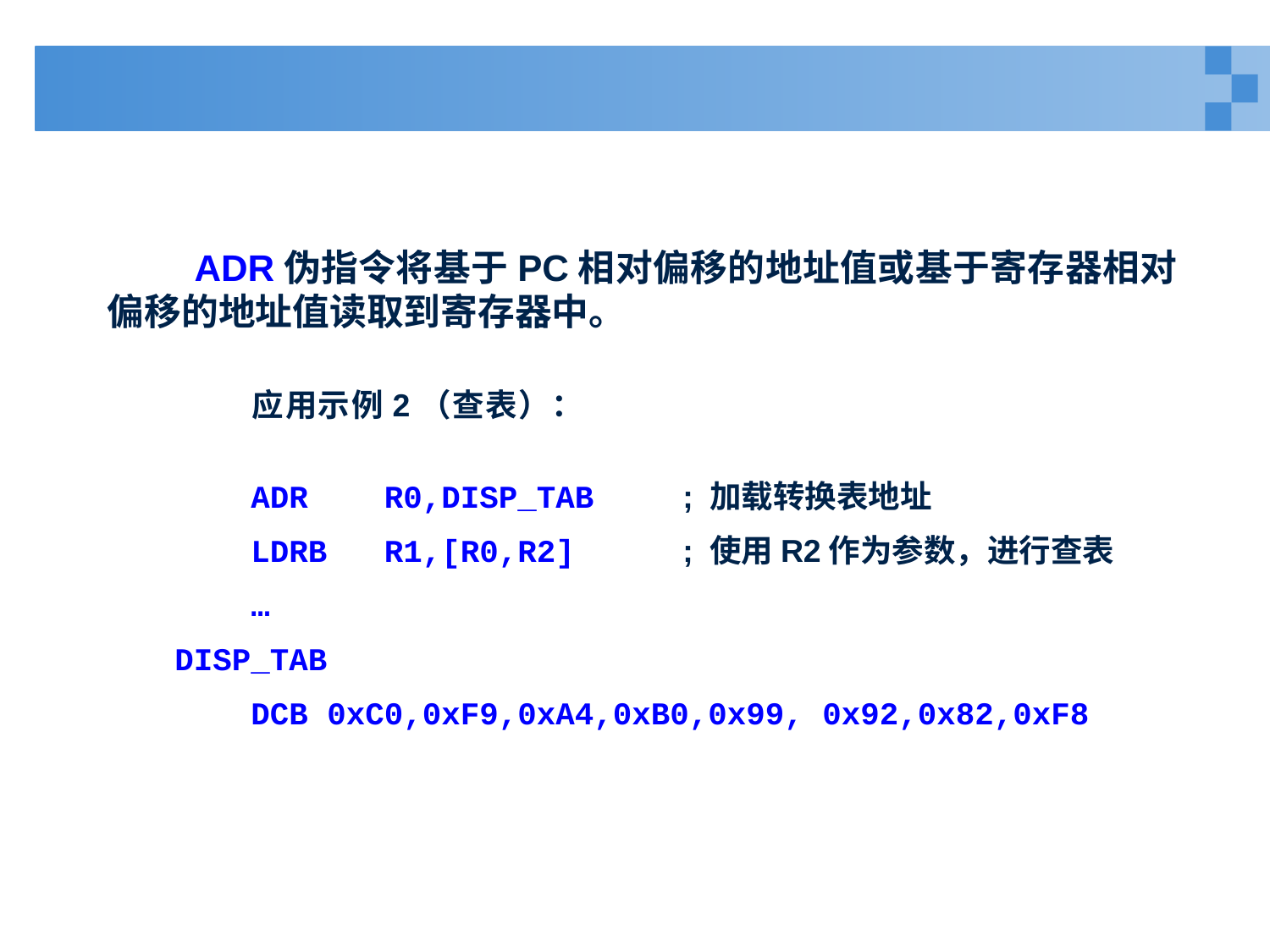

ARM伪指令——小范围的地址读取
        ADR伪指令将基于PC相对偏移的地址值或基于寄存器相对偏移的地址值读取到寄存器中。
        应用示例2（查表）：
    ADR    R0,DISP_TAB	; 加载转换表地址
    LDRB   R1,[R0,R2]	; 使用R2作为参数，进行查表
    …
DISP_TAB
    DCB 0xC0,0xF9,0xA4,0xB0,0x99, 0x92,0x82,0xF8